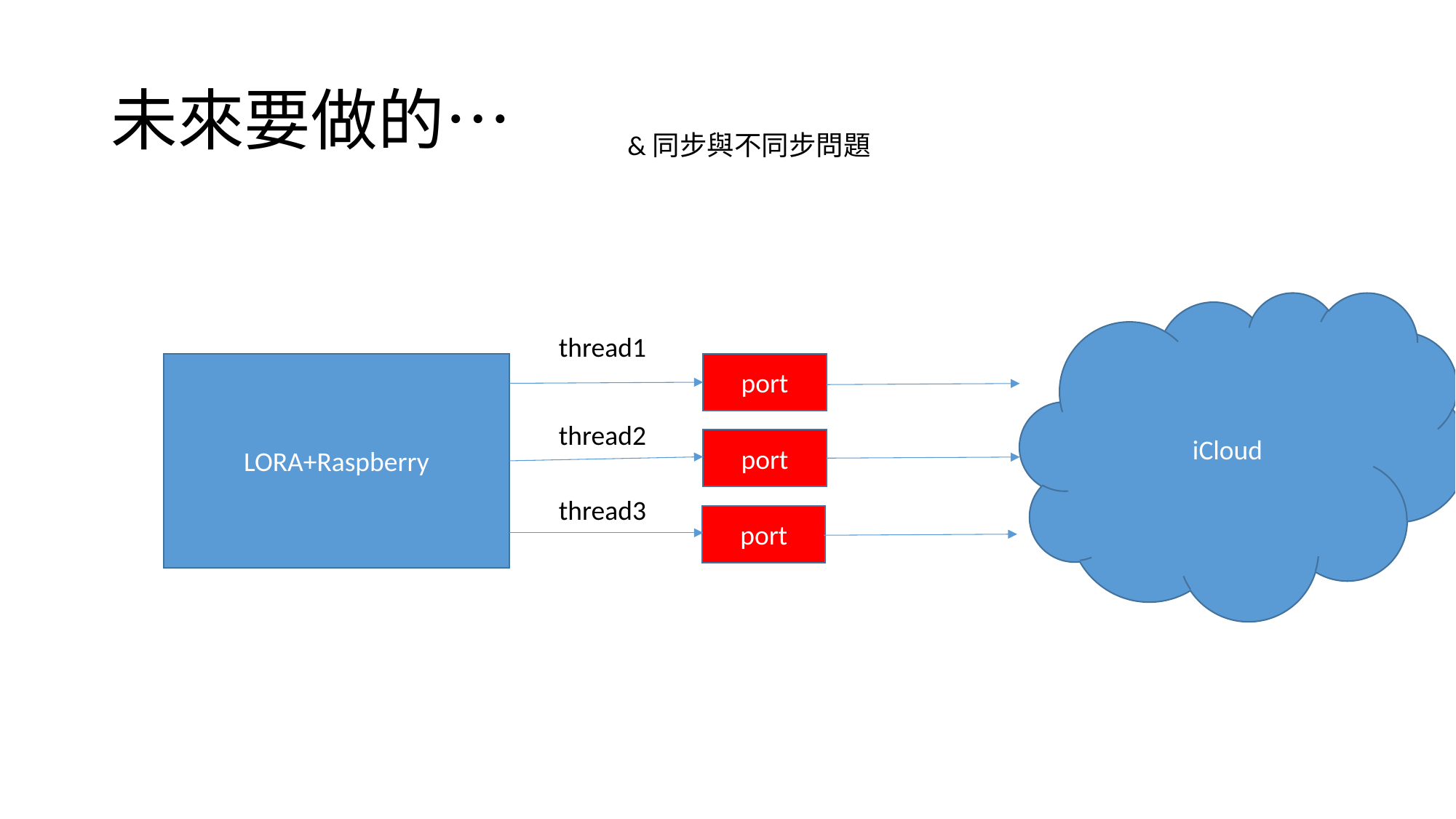

# 未來要做的…
&同步與不同步問題
iCloud
thread1
LORA+Raspberry
port
thread2
port
thread3
port